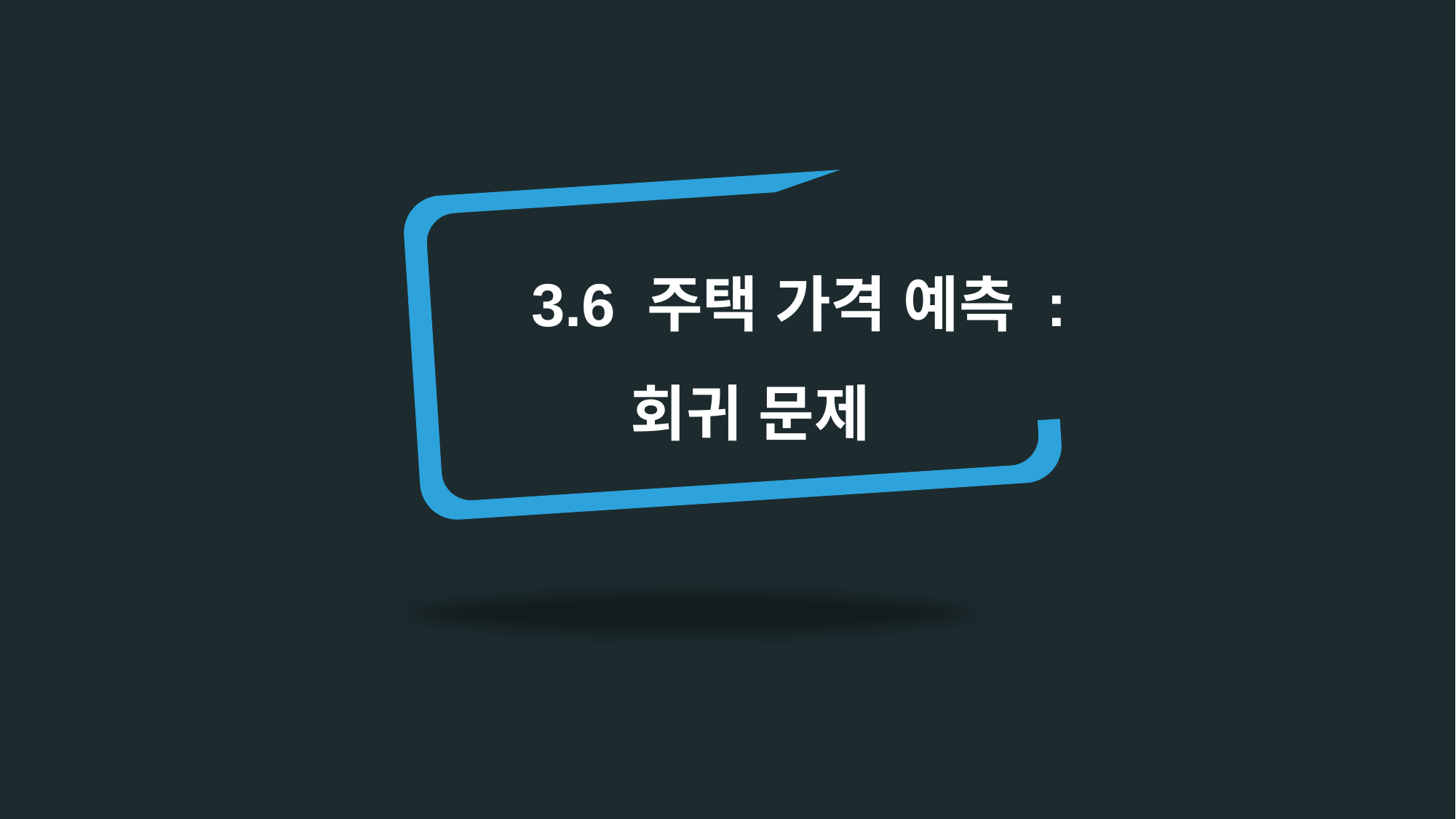

3.6 주택 가격 예측 :
     회귀 문제